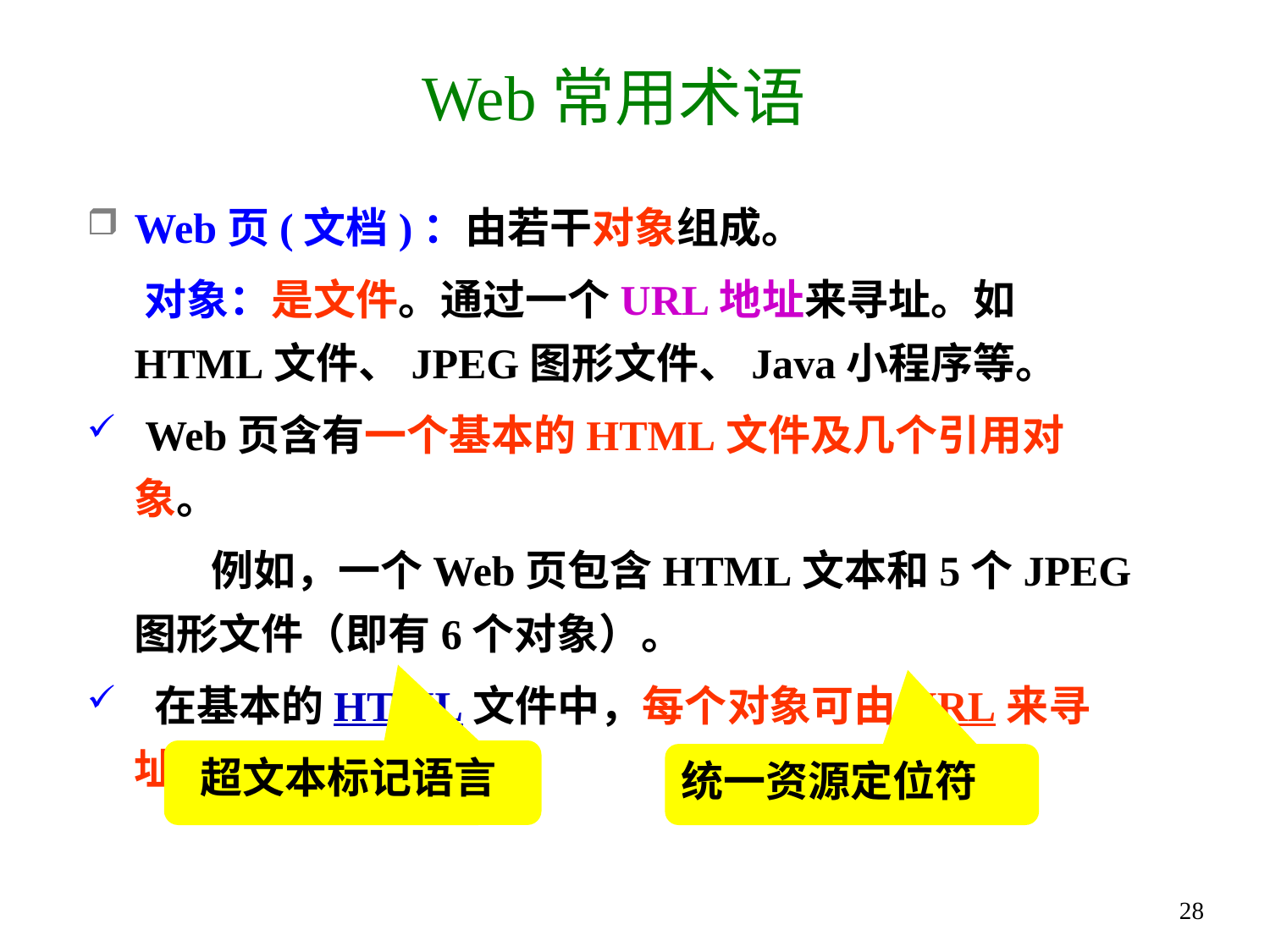

# Web常用术语
Web页(文档)：由若干对象组成。
     对象：是文件。通过一个URL地址来寻址。如HTML文件、JPEG图形文件、Java小程序等。
 Web页含有一个基本的HTML文件及几个引用对象。
            例如，一个Web页包含HTML文本和5个JPEG图形文件（即有6个对象）。
 在基本的HTML文件中，每个对象可由URL来寻址。
超文本标记语言
统一资源定位符
28